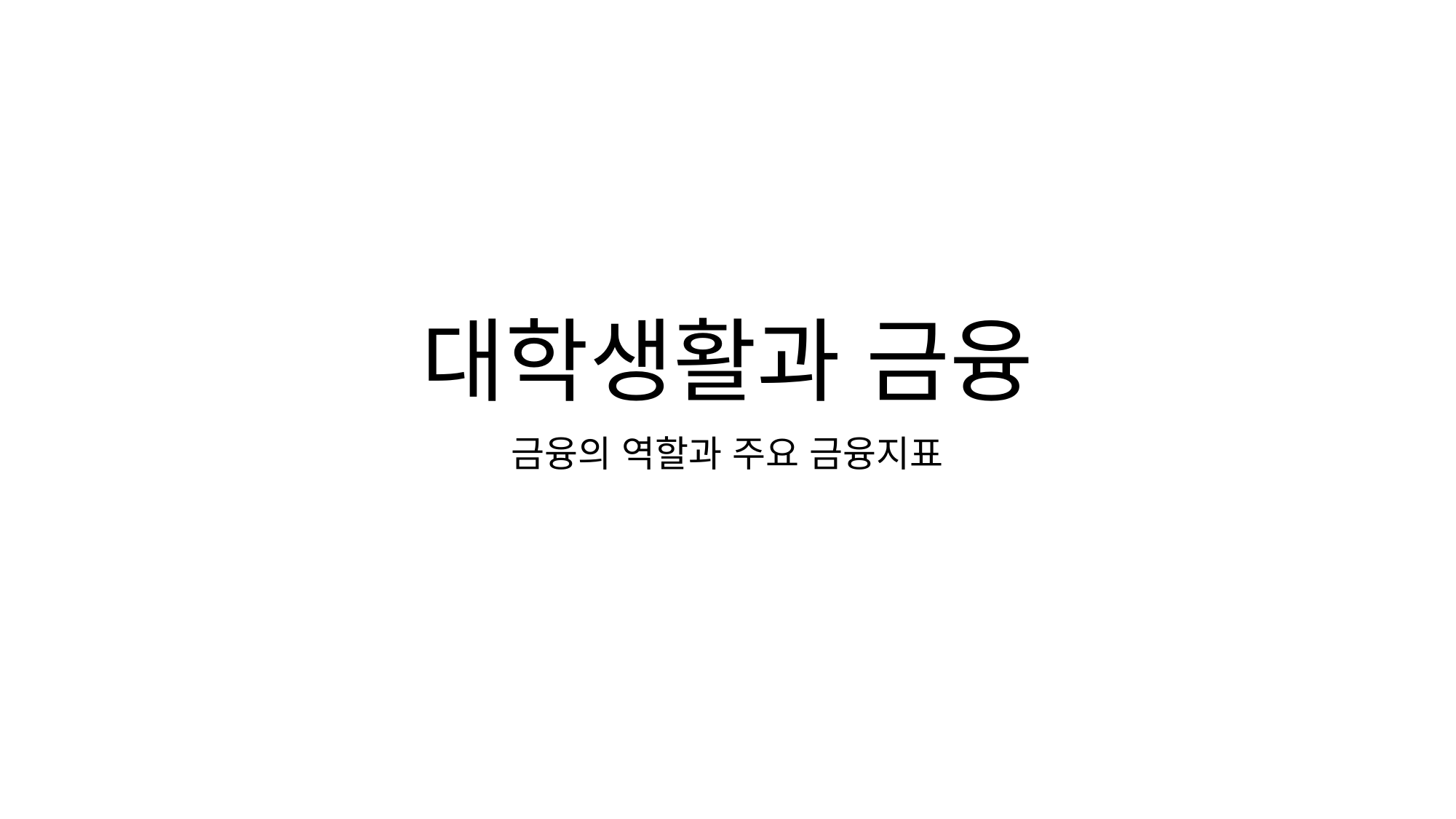

# 대학생활과 금융
금융의 역할과 주요 금융지표